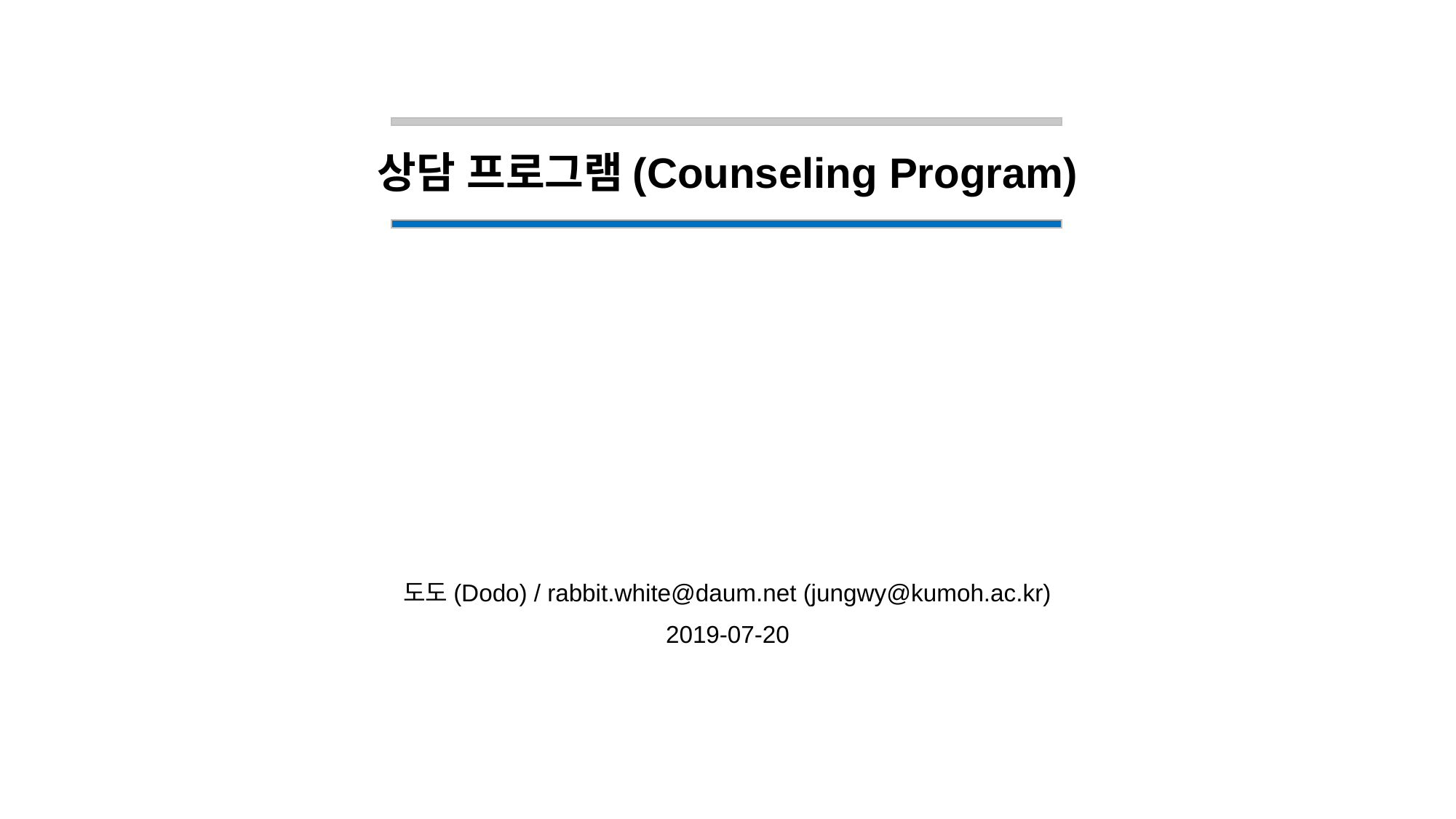

# 상담 프로그램(Counseling Program)

도도(Dodo) / rabbit.white@daum.net (jungwy@kumoh.ac.kr)
2019-07-20